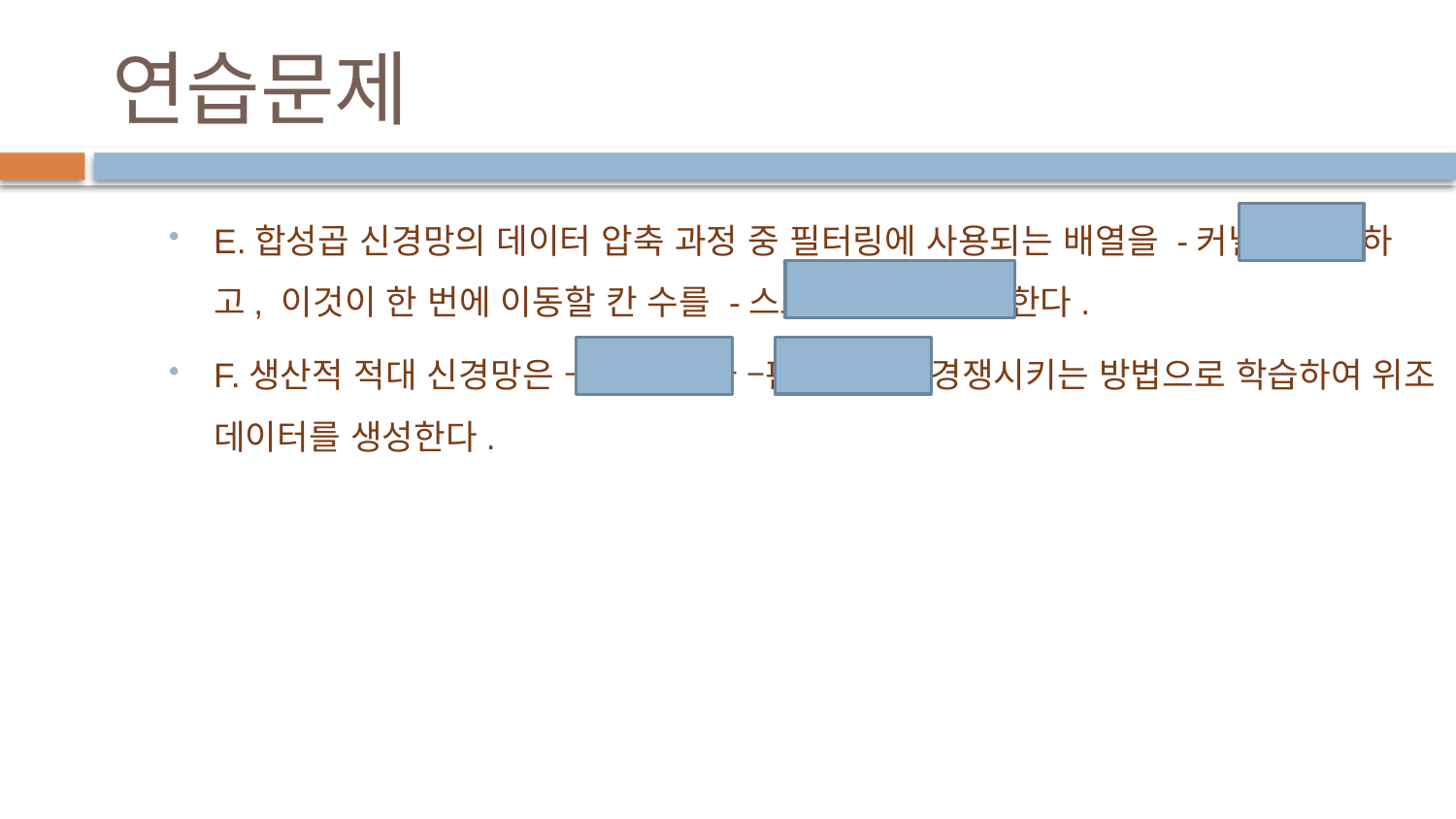

# 연습문제
E.합성곱 신경망의 데이터 압축 과정 중 필터링에 사용되는 배열을 -커널-이라 하고, 이것이 한 번에 이동할 칸 수를 -스트라이드-라고 한다.
F.생산적 적대 신경망은 –생성자-와 –판별자-를 경쟁시키는 방법으로 학습하여 위조 데이터를 생성한다.